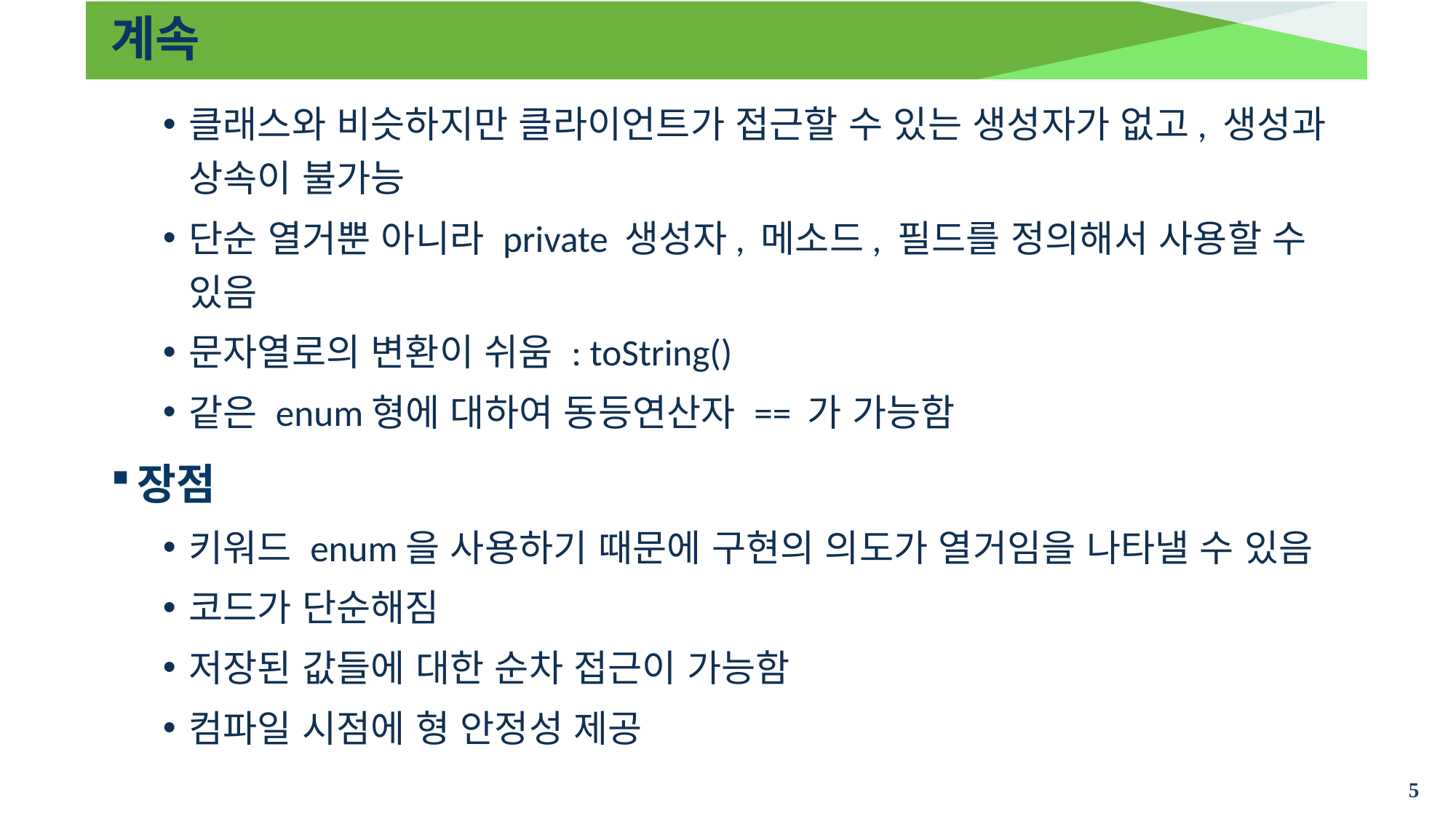

# 계속
클래스와 비슷하지만 클라이언트가 접근할 수 있는 생성자가 없고, 생성과 상속이 불가능
단순 열거뿐 아니라 private 생성자, 메소드, 필드를 정의해서 사용할 수 있음
문자열로의 변환이 쉬움 : toString()
같은 enum형에 대하여 동등연산자 == 가 가능함
장점
키워드 enum을 사용하기 때문에 구현의 의도가 열거임을 나타낼 수 있음
코드가 단순해짐
저장된 값들에 대한 순차 접근이 가능함
컴파일 시점에 형 안정성 제공
5